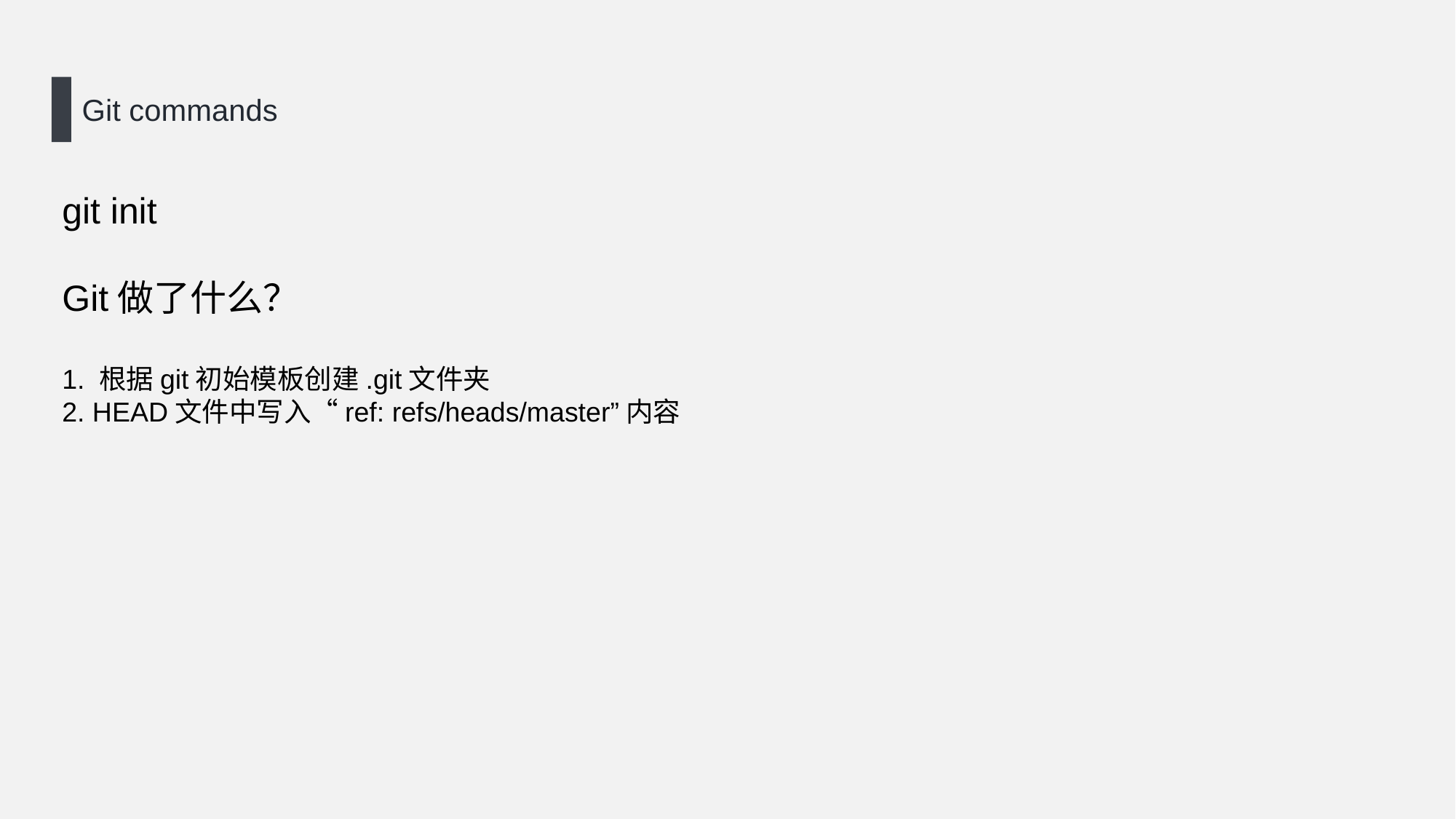

Git commands
git init

Git做了什么？

1. 根据git初始模板创建.git文件夹
2. HEAD文件中写入“ref: refs/heads/master”内容